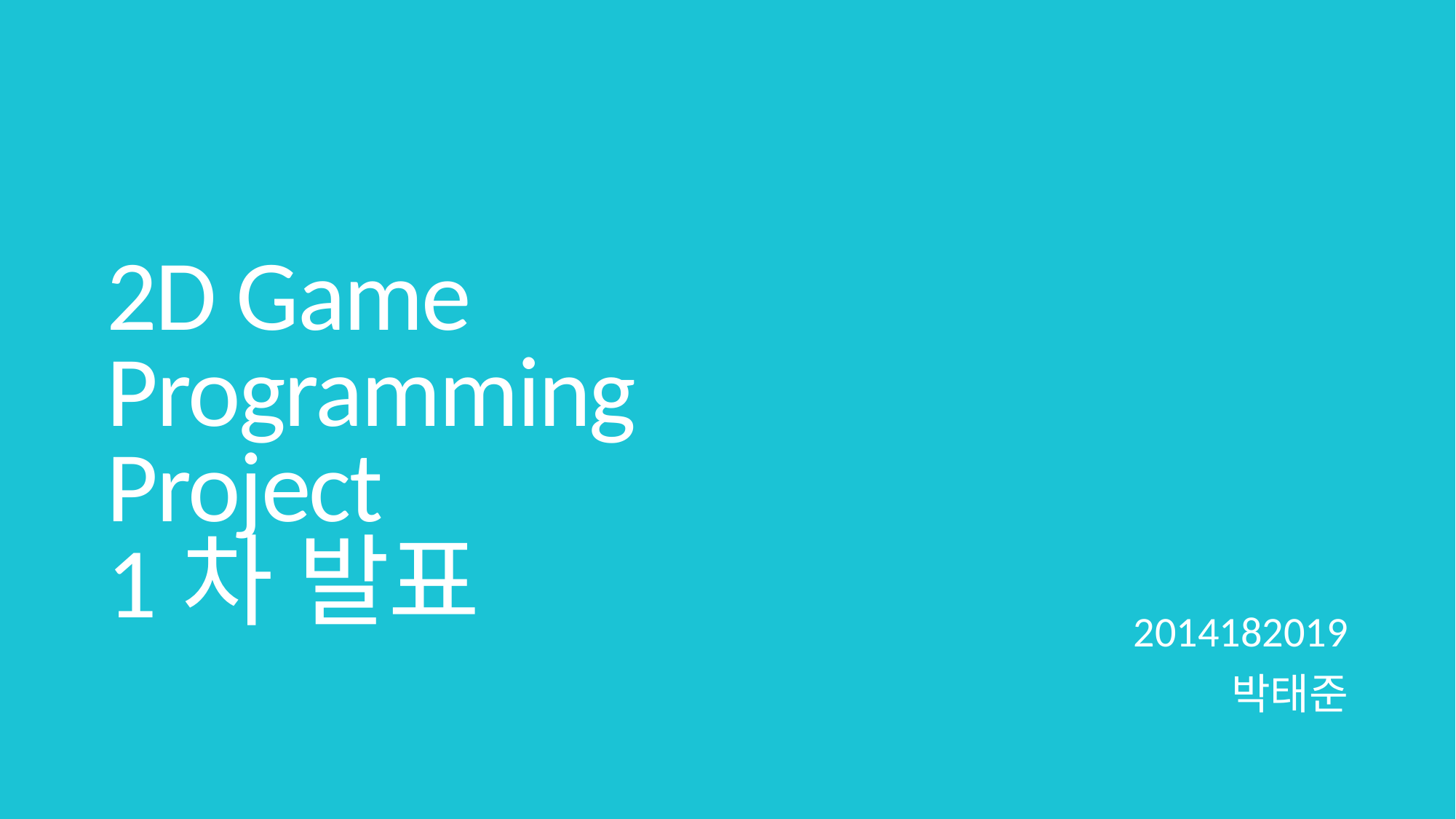

2014182019
박태준
# 2D Game Programming Project 1차 발표